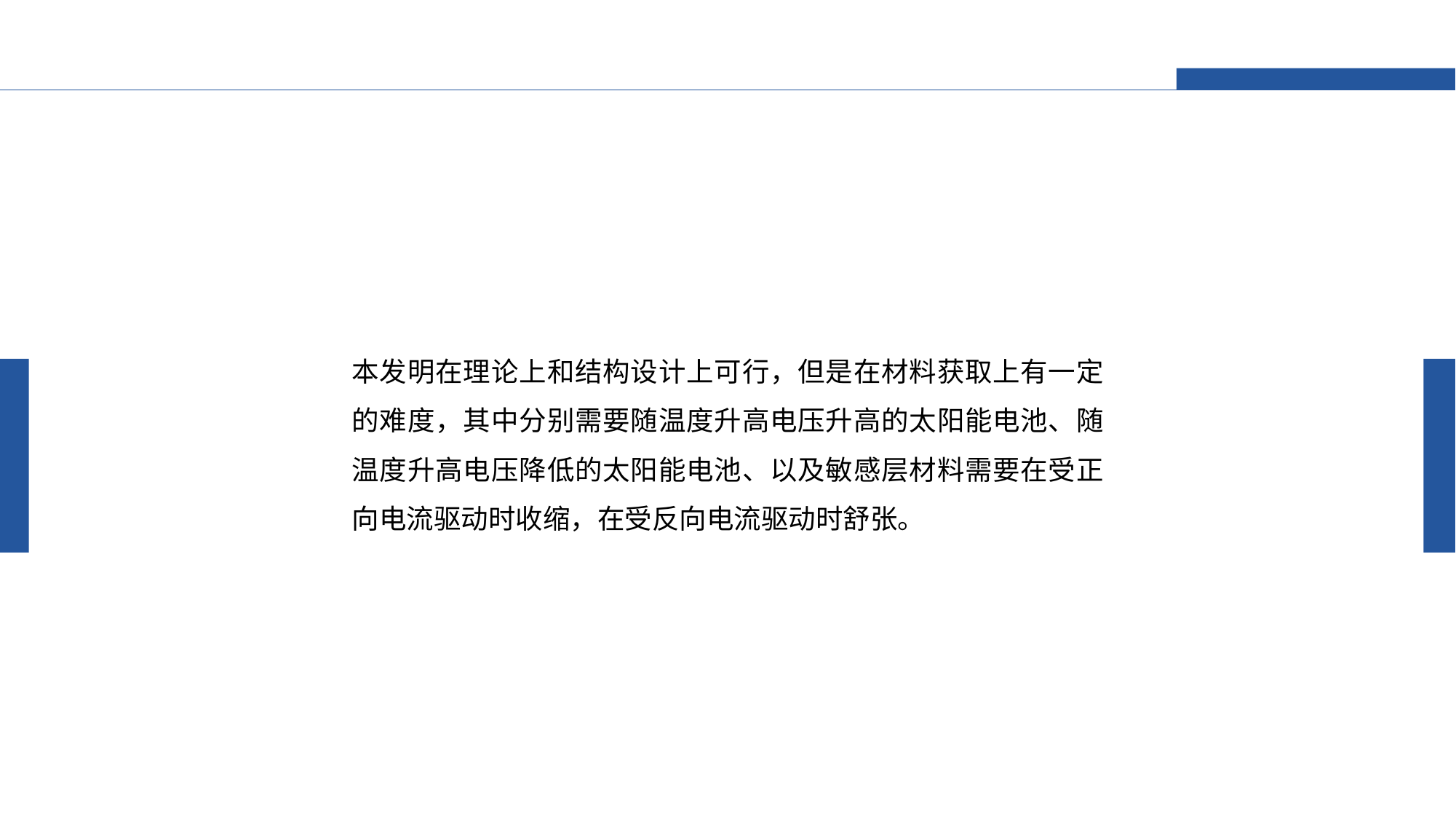

本发明在理论上和结构设计上可行，但是在材料获取上有一定的难度，其中分别需要随温度升高电压升高的太阳能电池、随温度升高电压降低的太阳能电池、以及敏感层材料需要在受正向电流驱动时收缩，在受反向电流驱动时舒张。